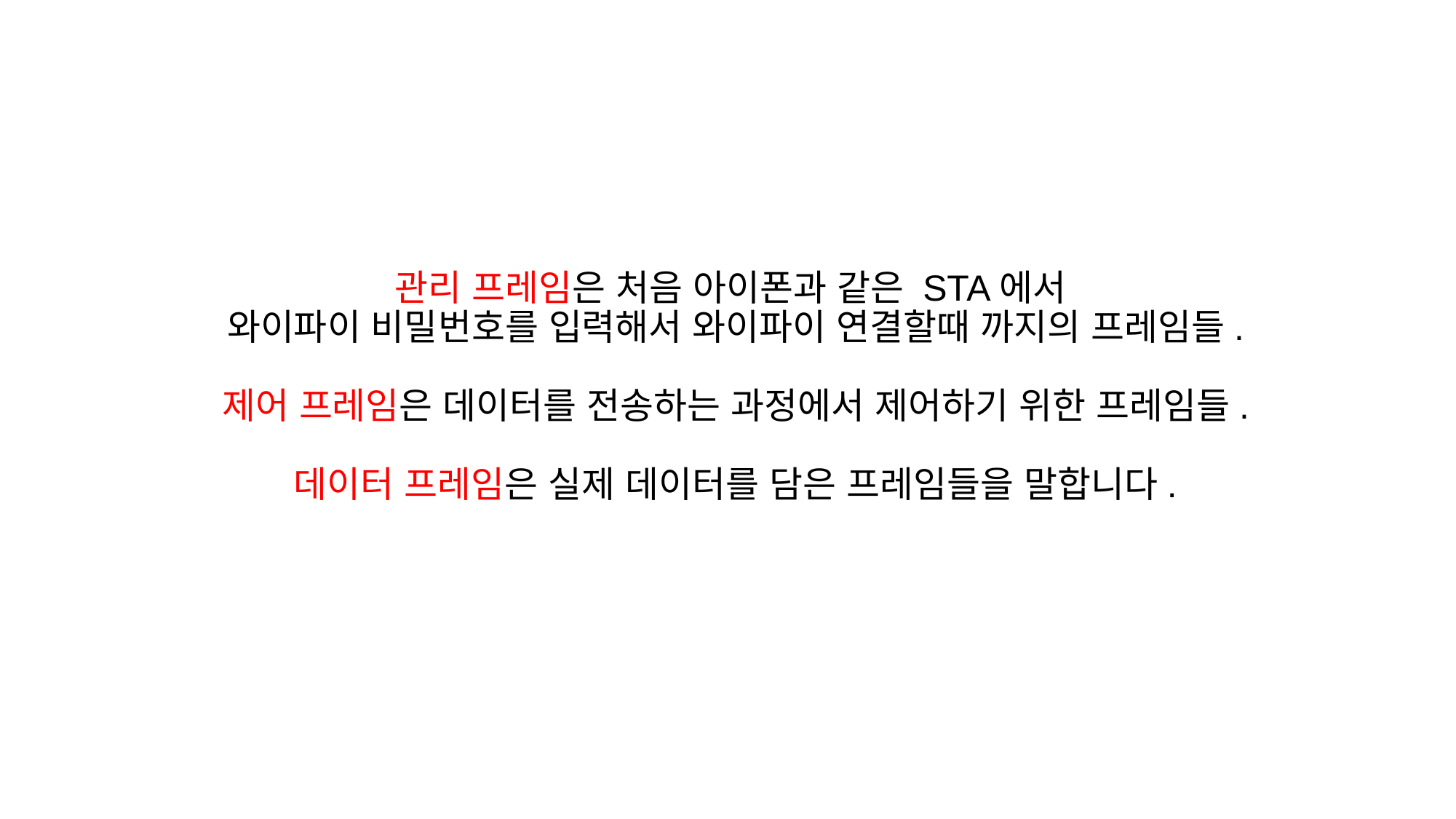

# 관리 프레임은 처음 아이폰과 같은 STA에서 와이파이 비밀번호를 입력해서 와이파이 연결할때 까지의 프레임들. 제어 프레임은 데이터를 전송하는 과정에서 제어하기 위한 프레임들. 데이터 프레임은 실제 데이터를 담은 프레임들을 말합니다.